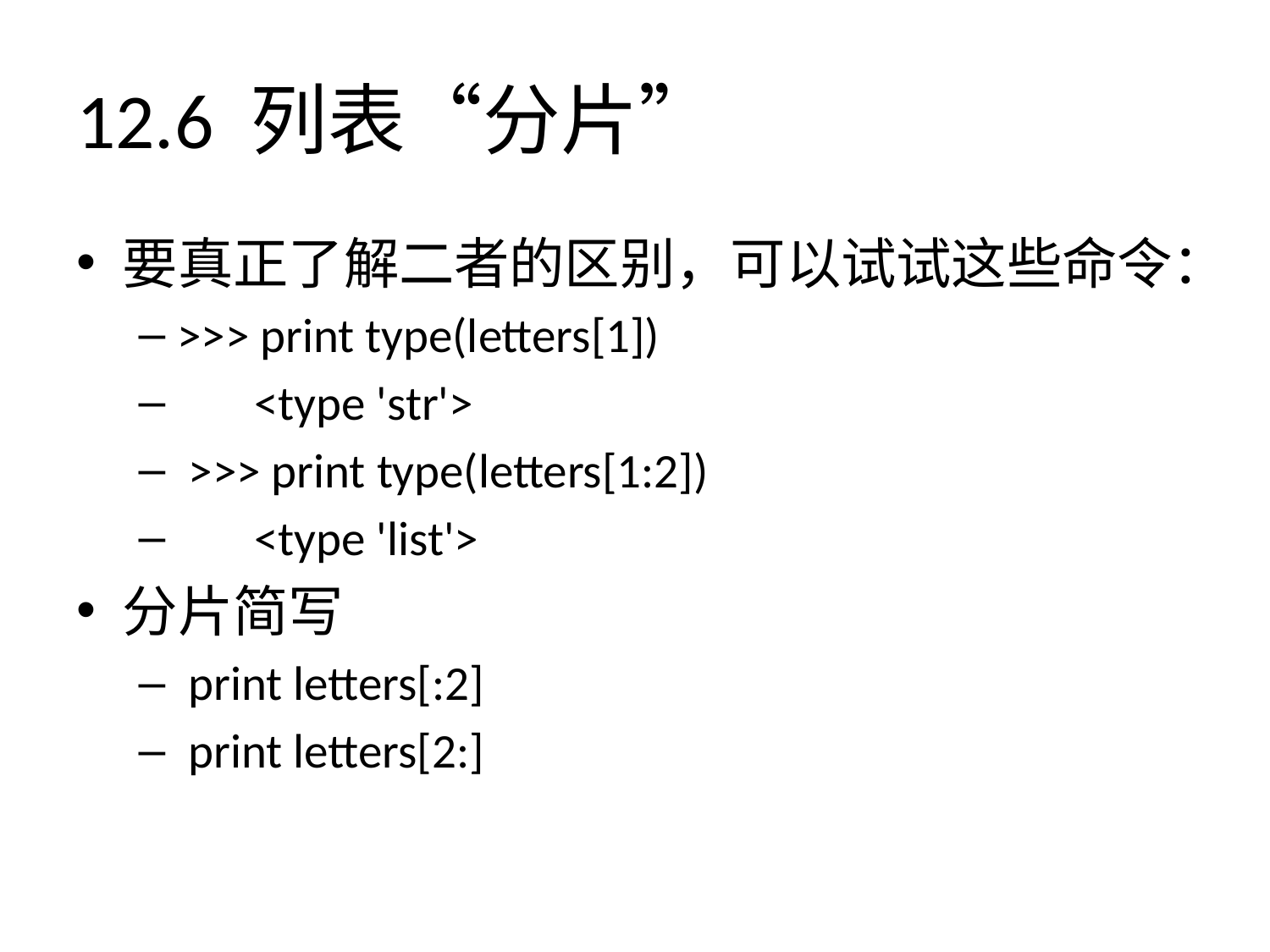

# 12.6 列表“分片”
要真正了解二者的区别，可以试试这些命令：
>>> print type(letters[1])
       <type 'str'>
 >>> print type(letters[1:2])
       <type 'list'>
分片简写
 print letters[:2]
 print letters[2:]